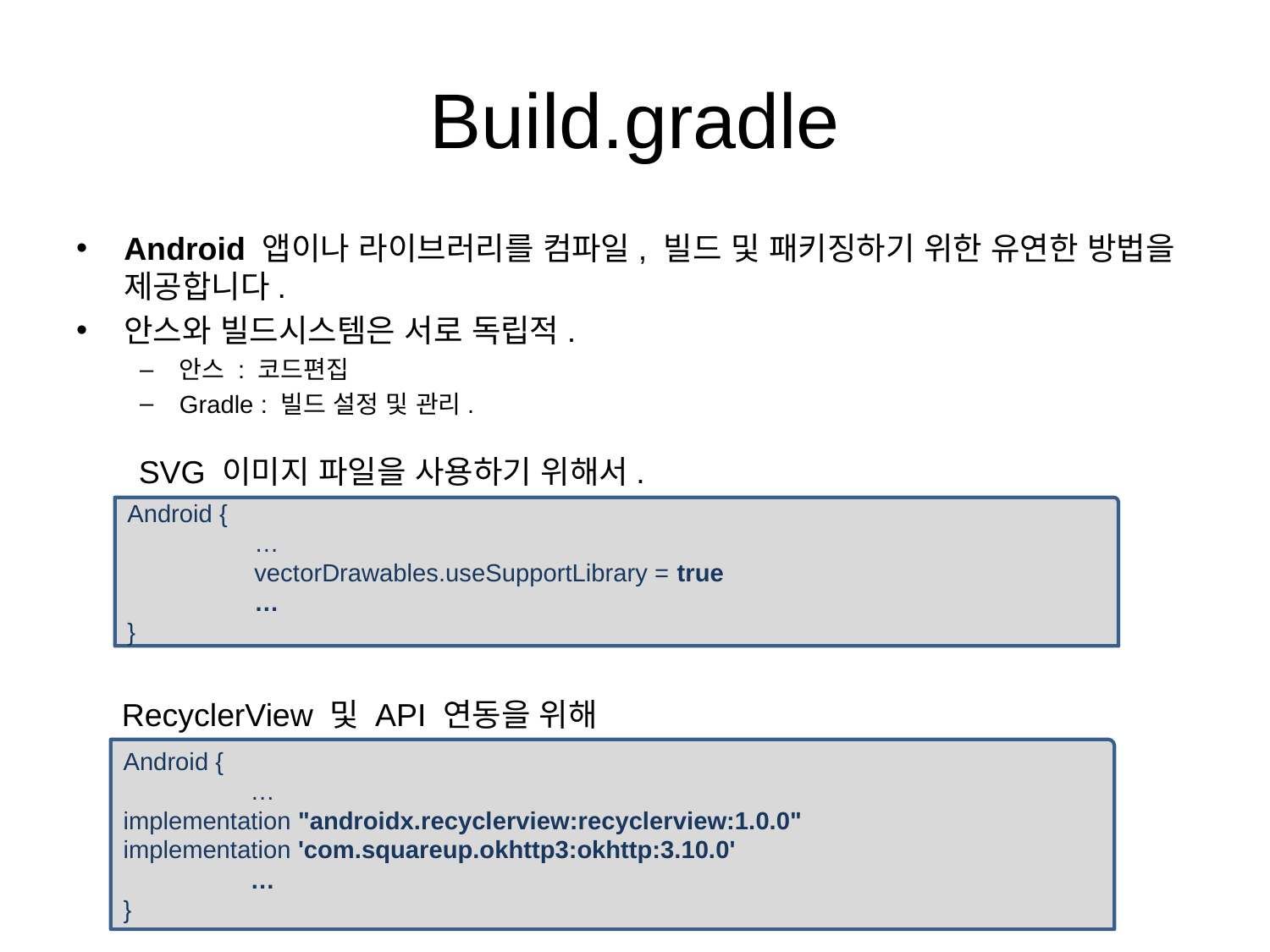

# Build.gradle
Android 앱이나 라이브러리를 컴파일, 빌드 및 패키징하기 위한 유연한 방법을 제공합니다.
안스와 빌드시스템은 서로 독립적.
안스 : 코드편집
Gradle : 빌드 설정 및 관리.
SVG 이미지 파일을 사용하기 위해서.
Android {
	…
	vectorDrawables.useSupportLibrary = true
	…
}
RecyclerView 및 API 연동을 위해
Android {
	…
implementation "androidx.recyclerview:recyclerview:1.0.0"
implementation 'com.squareup.okhttp3:okhttp:3.10.0'
	…
}